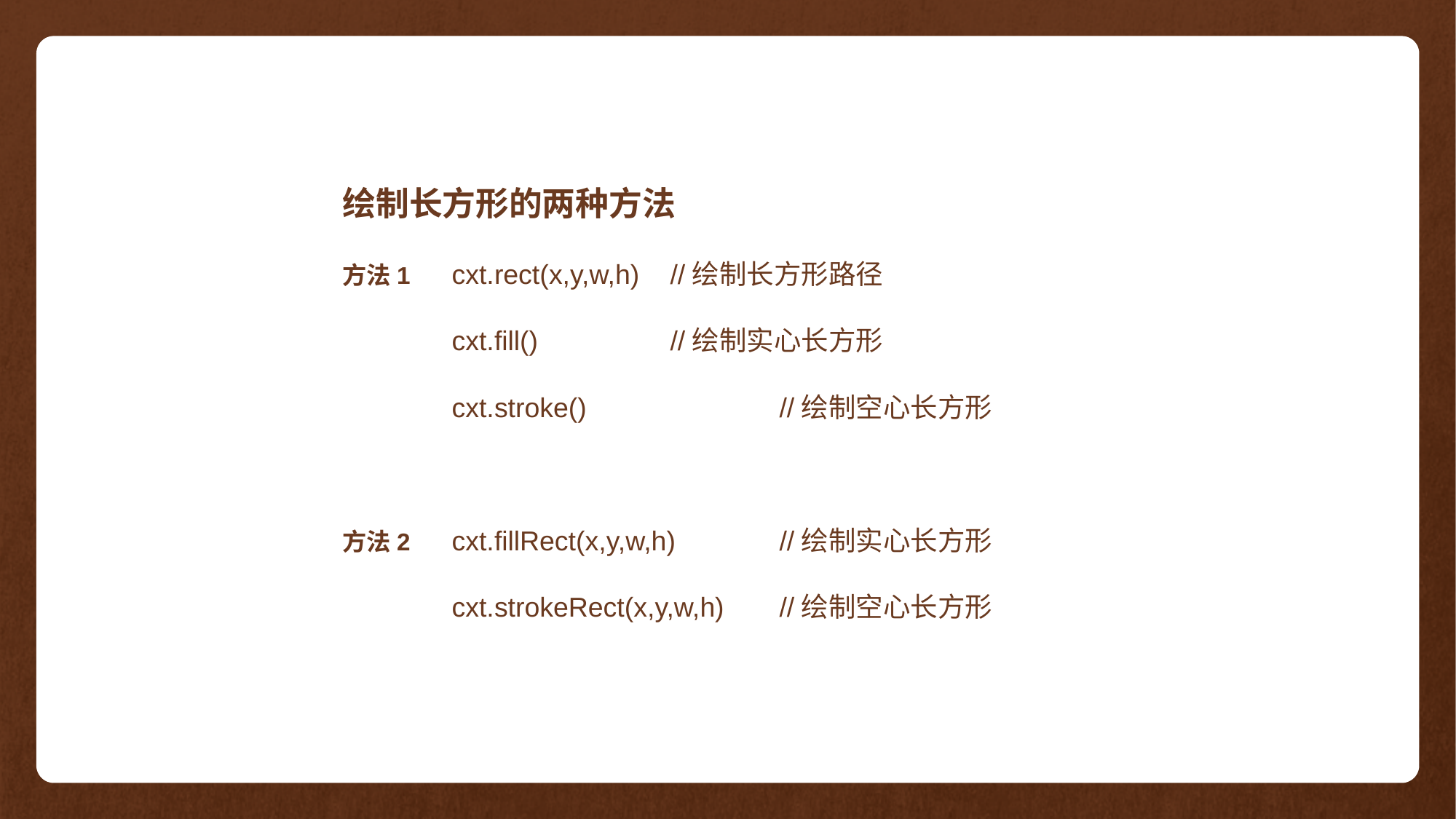

绘制长方形的两种方法
方法1 	cxt.rect(x,y,w,h)	//绘制长方形路径
	cxt.fill()		//绘制实心长方形
	cxt.stroke()		//绘制空心长方形

方法2 	cxt.fillRect(x,y,w,h)	//绘制实心长方形
	cxt.strokeRect(x,y,w,h)	//绘制空心长方形